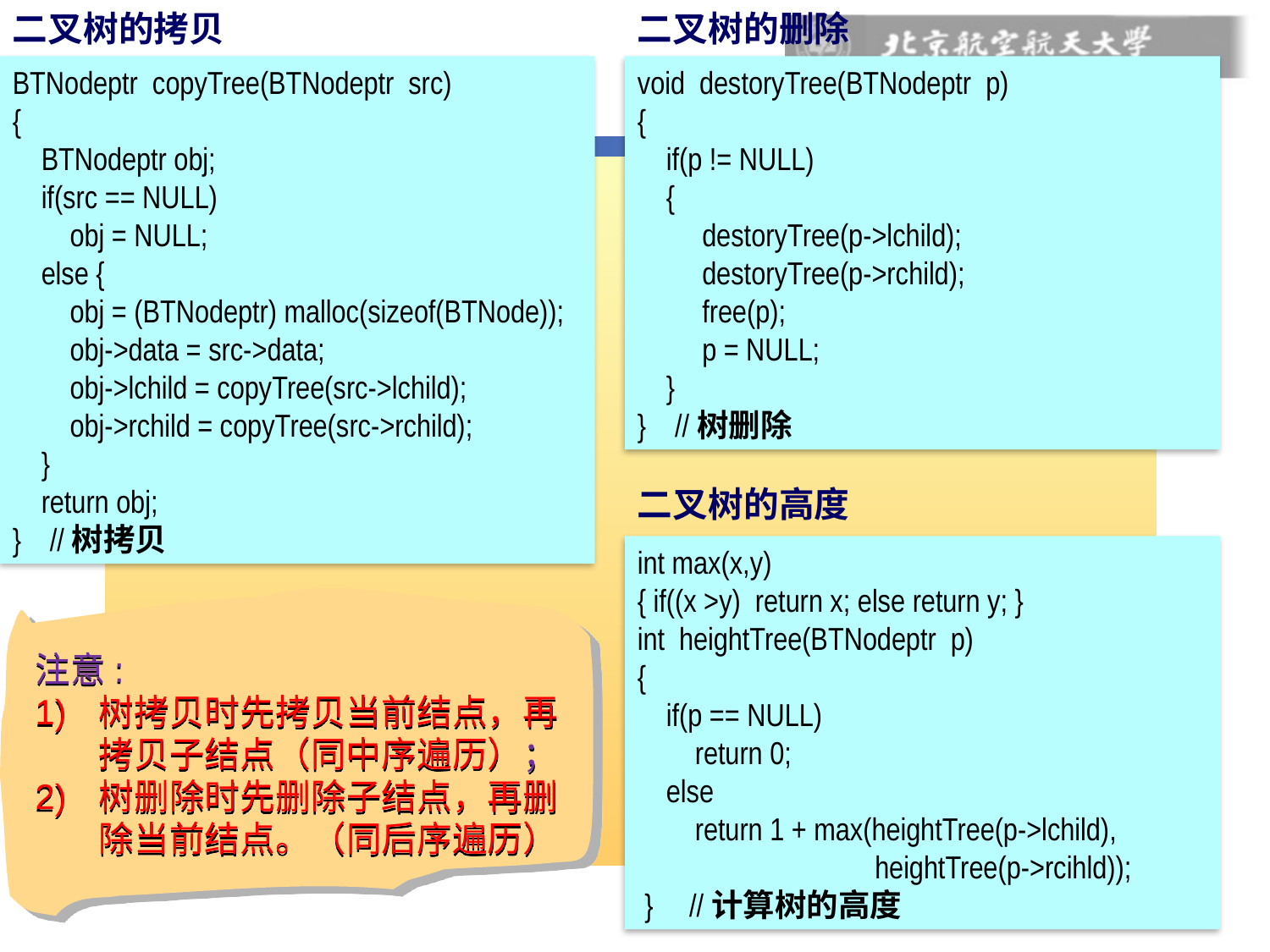

二叉树的拷贝
二叉树的删除
BTNodeptr  copyTree(BTNodeptr  src)
{
    BTNodeptr obj;
    if(src == NULL)
        obj = NULL;
    else {
        obj = (BTNodeptr) malloc(sizeof(BTNode));
        obj->data = src->data;
        obj->lchild = copyTree(src->lchild);
        obj->rchild = copyTree(src->rchild);
    }
    return obj;
}    //树拷贝
void  destoryTree(BTNodeptr  p)
{
    if(p != NULL)
    {
         destoryTree(p->lchild);
         destoryTree(p->rchild);
         free(p);
         p = NULL;
    }
}    //树删除
二叉树的高度
int max(x,y)
{ if((x >y)  return x; else return y; }
int  heightTree(BTNodeptr  p)
{
    if(p == NULL)
        return 0;
    else
        return 1 + max(heightTree(p->lchild),
                                 heightTree(p->rcihld));
 }     //计算树的高度

注意:
树拷贝时先拷贝当前结点，再拷贝子结点（同中序遍历）；
树删除时先删除子结点，再删除当前结点。（同后序遍历）
67